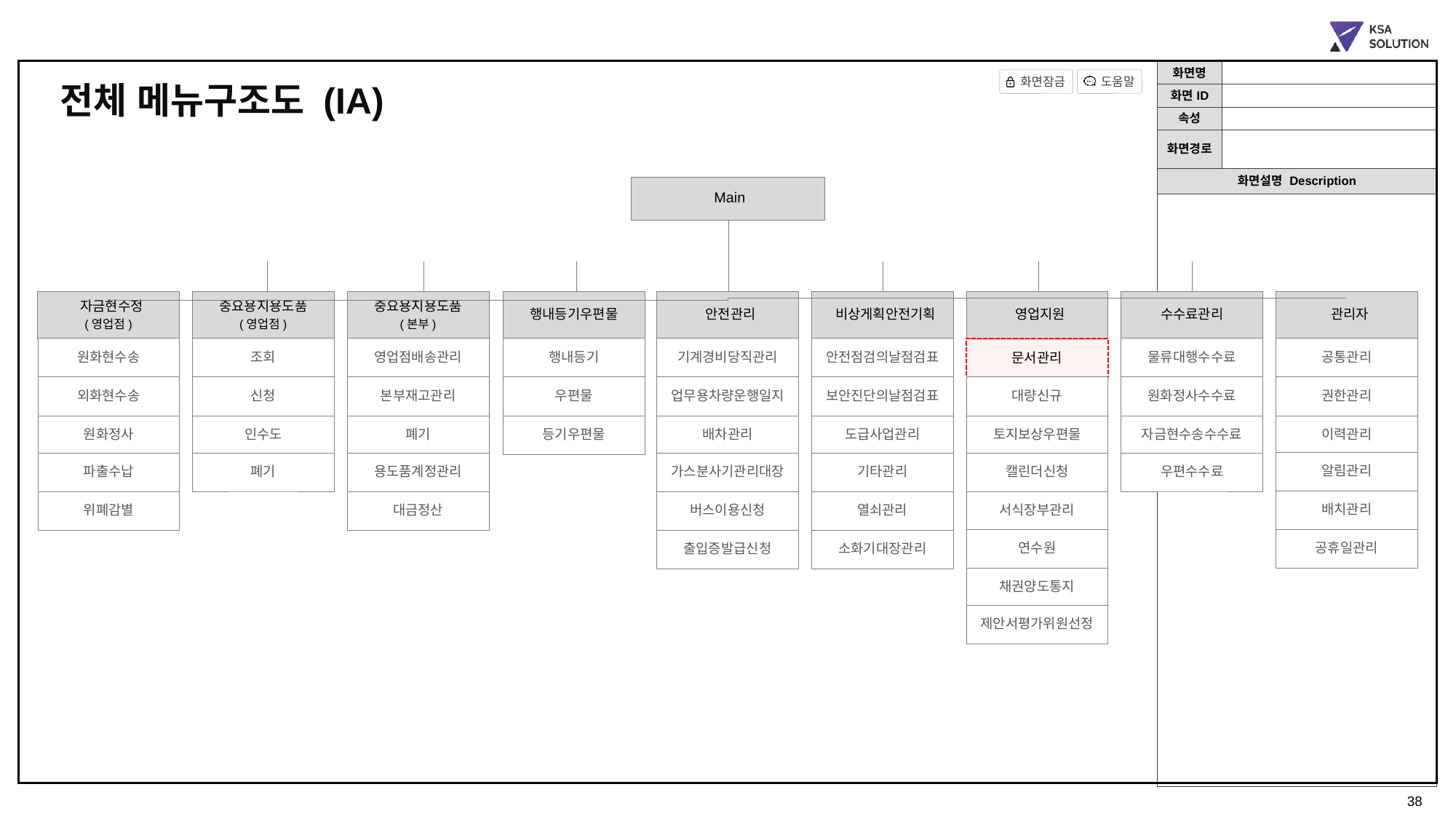

전체 메뉴구조도 (IA)
 Main
 자금현수정
(영업점)
원화현수송
외화현수송
원화정사
파출수납
위폐감별
중요용지용도품
(영업점)
조회
신청
인수도
폐기
중요용지용도품
(본부)
영업점배송관리
본부재고관리
폐기
용도품계정관리
대금정산
행내등기우편물
행내등기
우편물
등기우편물
 안전관리
기계경비당직관리
업무용차량운행일지
배차관리
가스분사기관리대장
버스이용신청
출입증발급신청
 비상게획안전기획
안전점검의날점검표
보안진단의날점검표
도급사업관리
기타관리
열쇠관리
소화기대장관리
 영업지원
문서관리
대량신규
토지보상우편물
캘린더신청
서식장부관리
연수원
채권양도통지
제안서평가위원선정
수수료관리
물류대행수수료
원화정사수수료
자금현수송수수료
우편수수료
 관리자
공통관리
권한관리
이력관리
알림관리
배치관리
공휴일관리